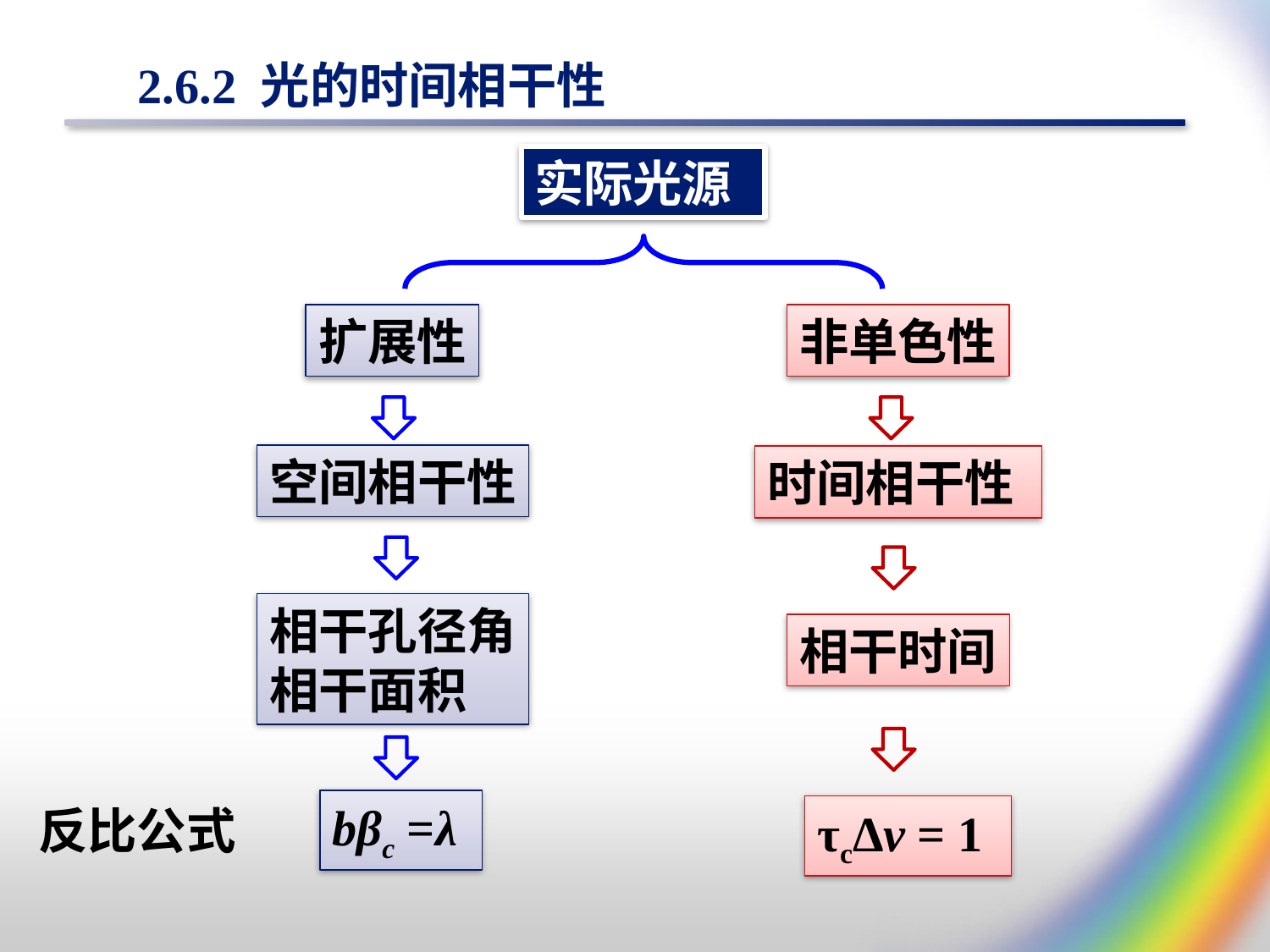

# 2.6.2 光的时间相干性

实际光源
扩展性
非单色性

空间相干性
时间相干性

相干孔径角
相干面积
相干时间

bβc =λ
τcΔν = 1
反比公式